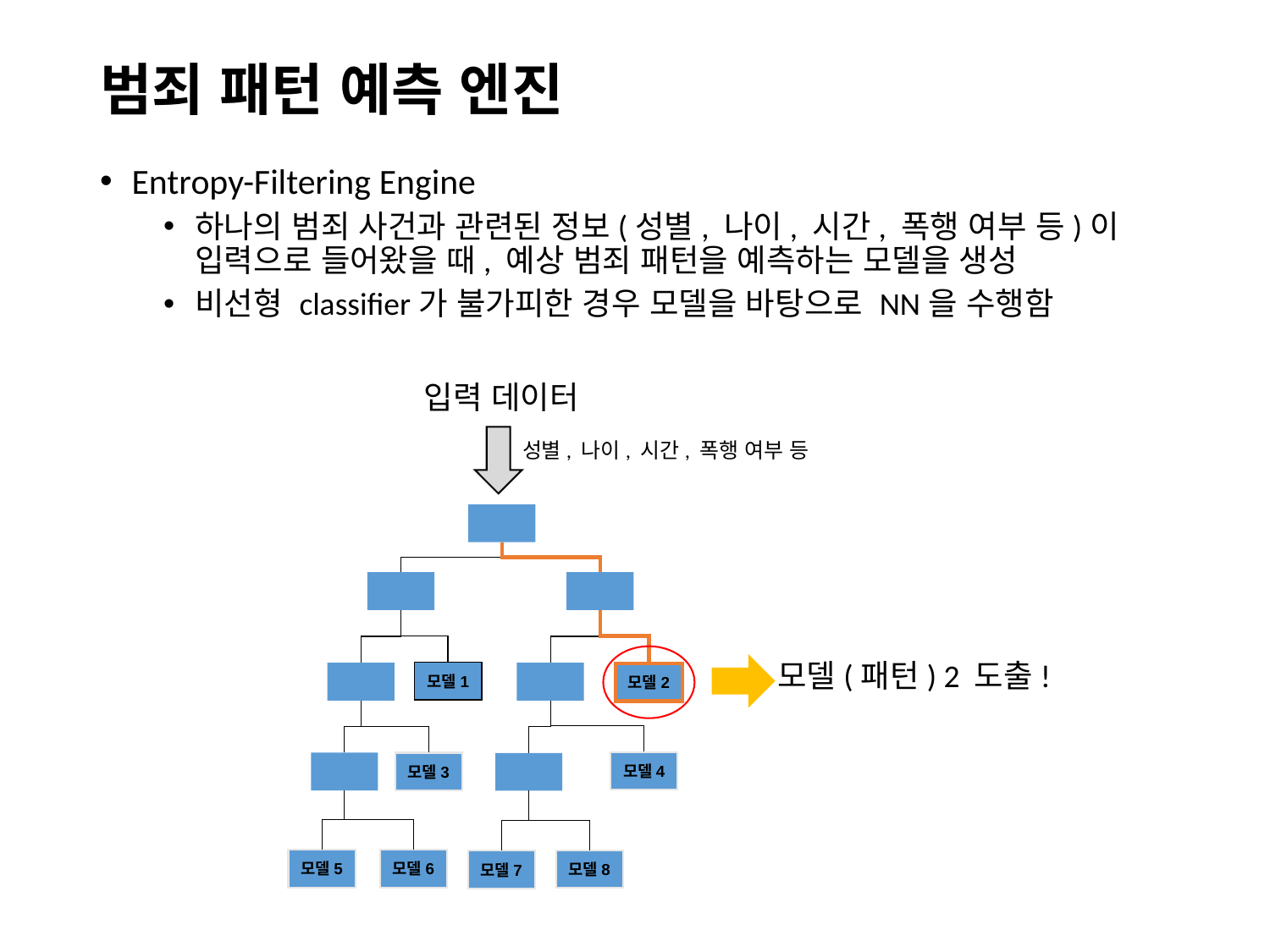

# 범죄 패턴 예측 엔진
Entropy-Filtering Engine
하나의 범죄 사건과 관련된 정보(성별, 나이, 시간, 폭행 여부 등)이 입력으로 들어왔을 때, 예상 범죄 패턴을 예측하는 모델을 생성
비선형 classifier가 불가피한 경우 모델을 바탕으로 NN을 수행함
입력 데이터

성별, 나이, 시간, 폭행 여부 등

모델(패턴) 2 도출!

모델1

모델2
모델4

모델3

모델5
모델6
모델8
모델7